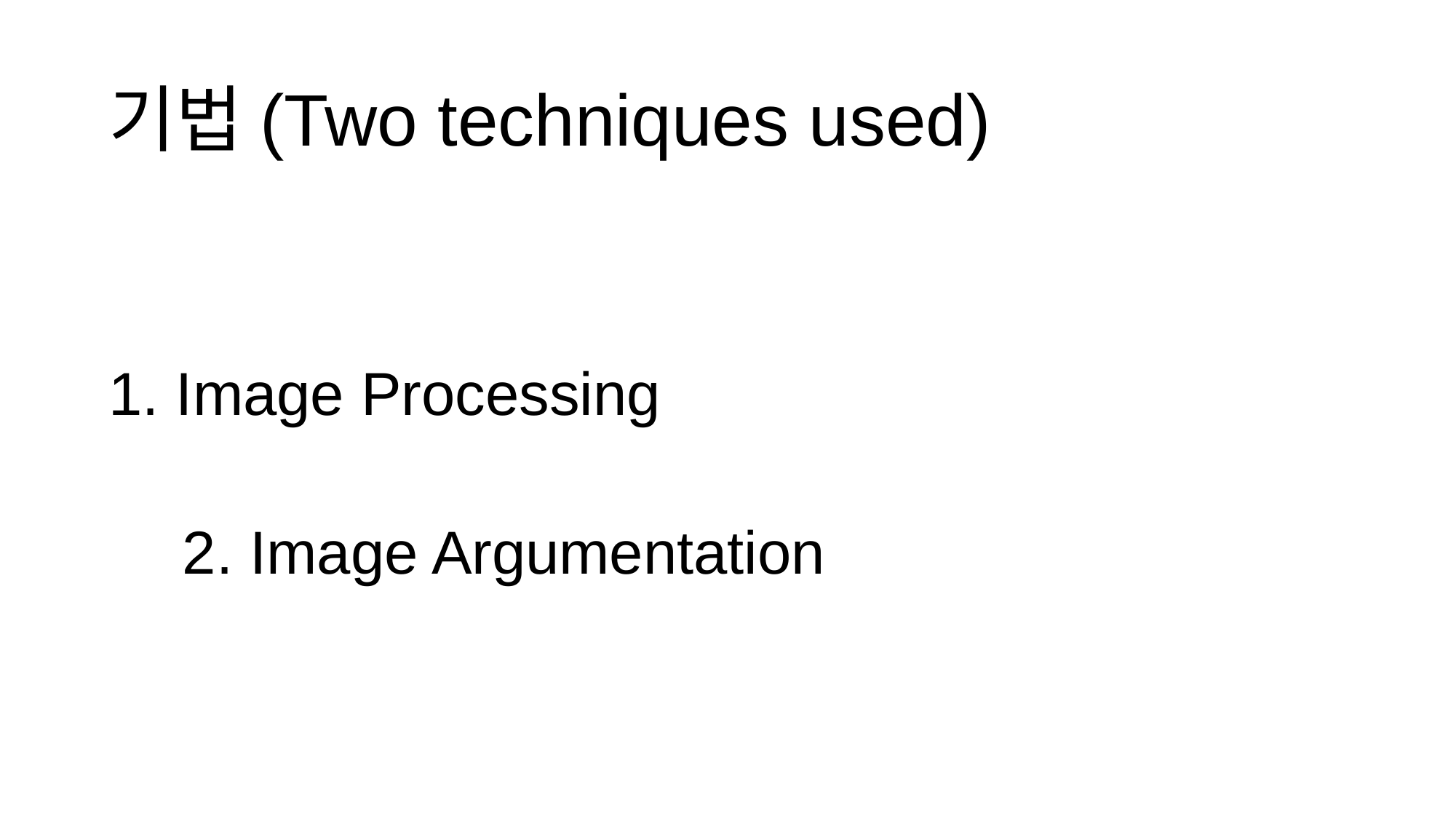

기법(Two techniques used)
1. Image Processing

2. Image Argumentation